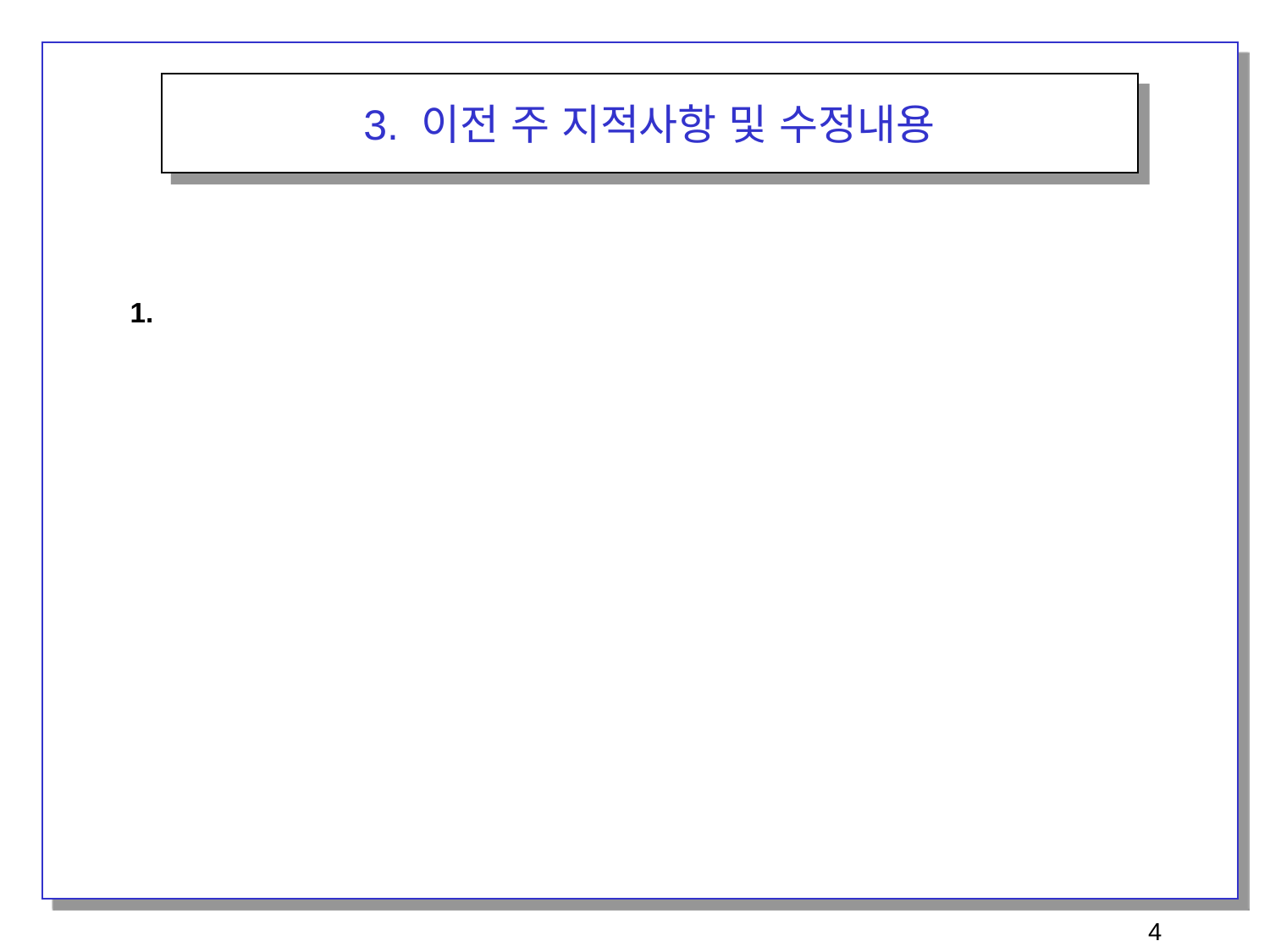

3. 이전 주 지적사항 및 수정내용
 1.
4